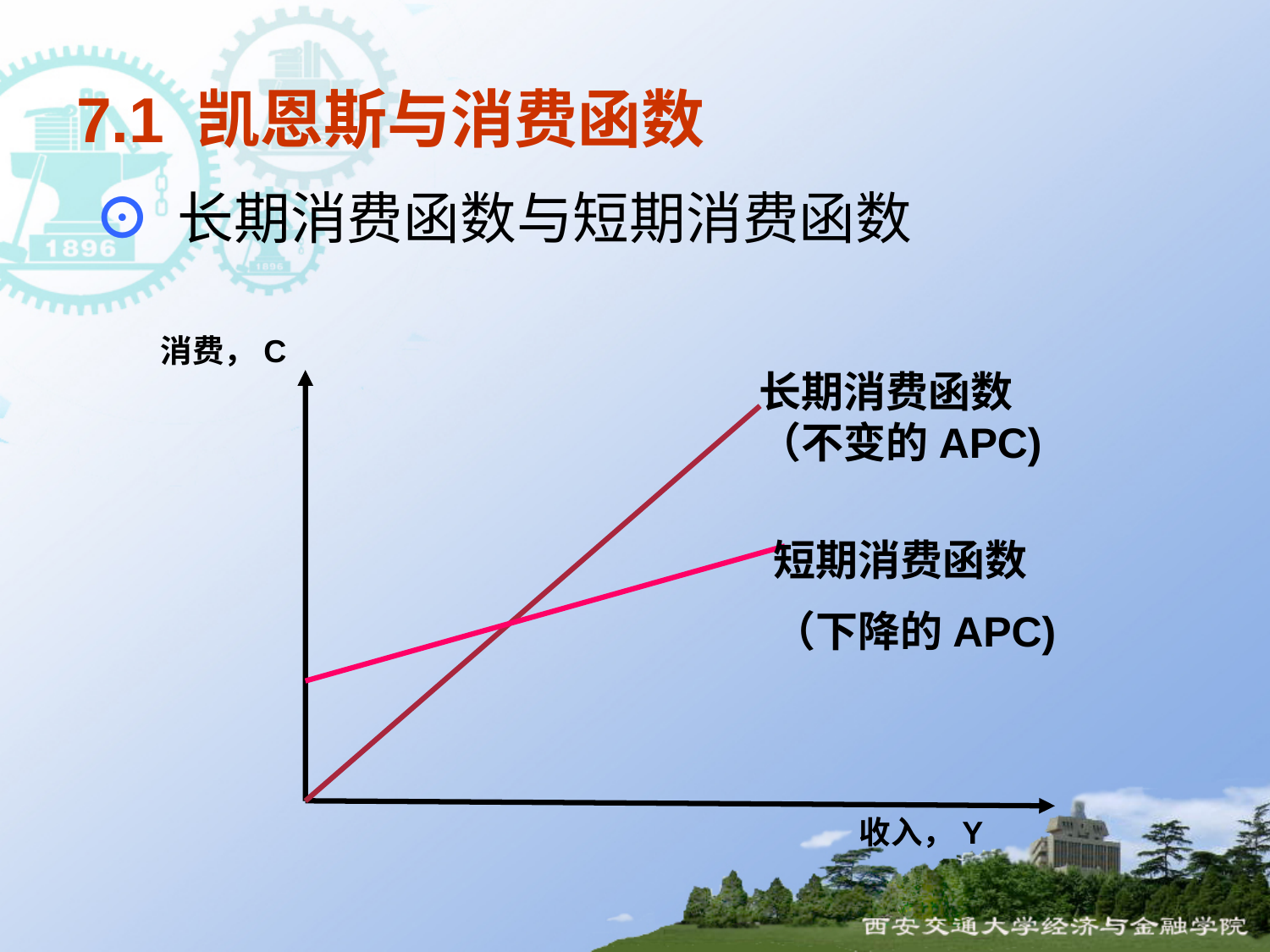

# 7.1 凯恩斯与消费函数
⊙ 长期消费函数与短期消费函数
消费，C
长期消费函数
（不变的APC)

短期消费函数
（下降的APC)

收入，Y